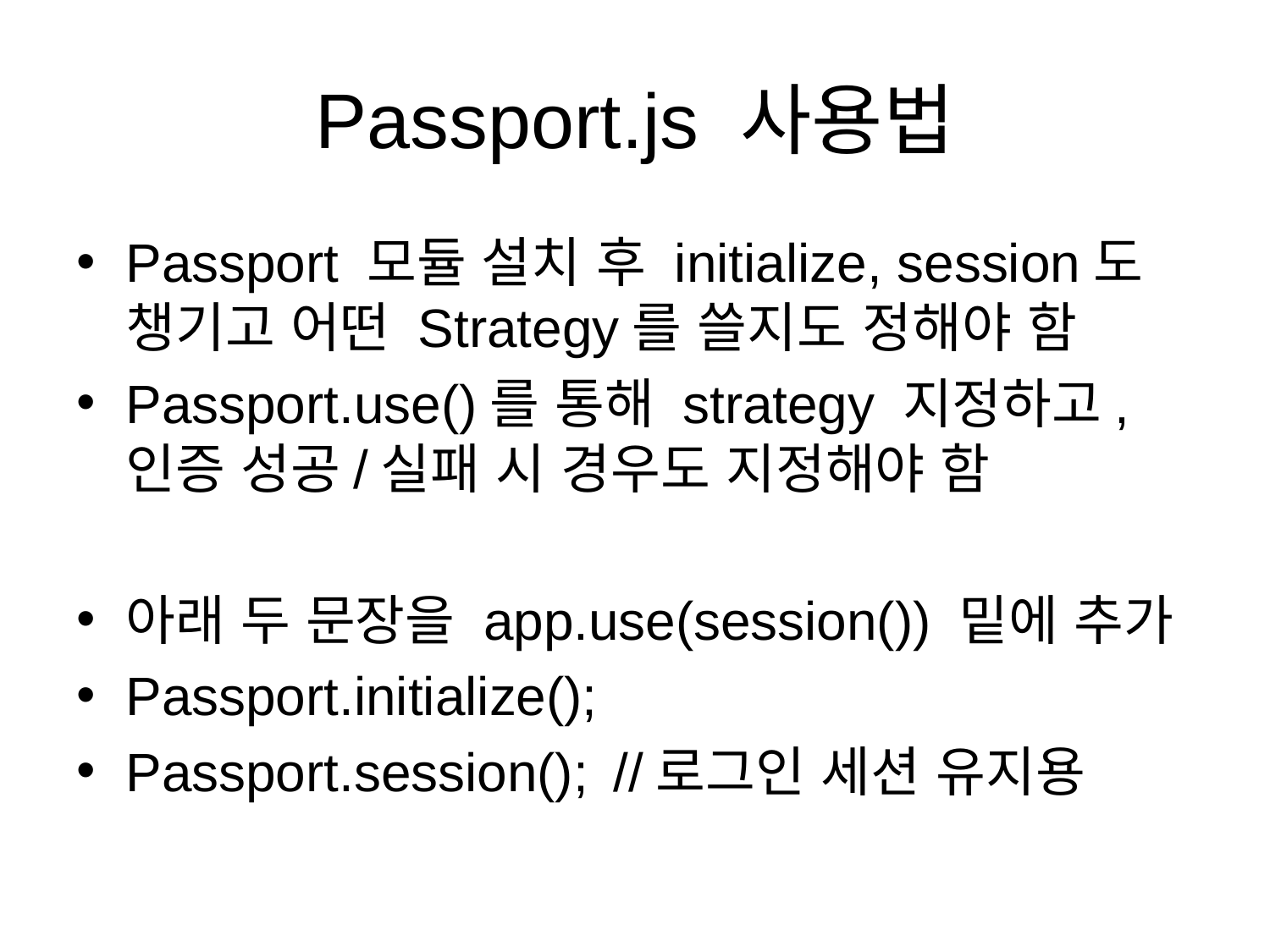

# Passport.js 사용법
Passport 모듈 설치 후 initialize, session도 챙기고 어떤 Strategy를 쓸지도 정해야 함
Passport.use()를 통해 strategy 지정하고, 인증 성공/실패 시 경우도 지정해야 함

아래 두 문장을 app.use(session()) 밑에 추가
Passport.initialize();
Passport.session();	//로그인 세션 유지용